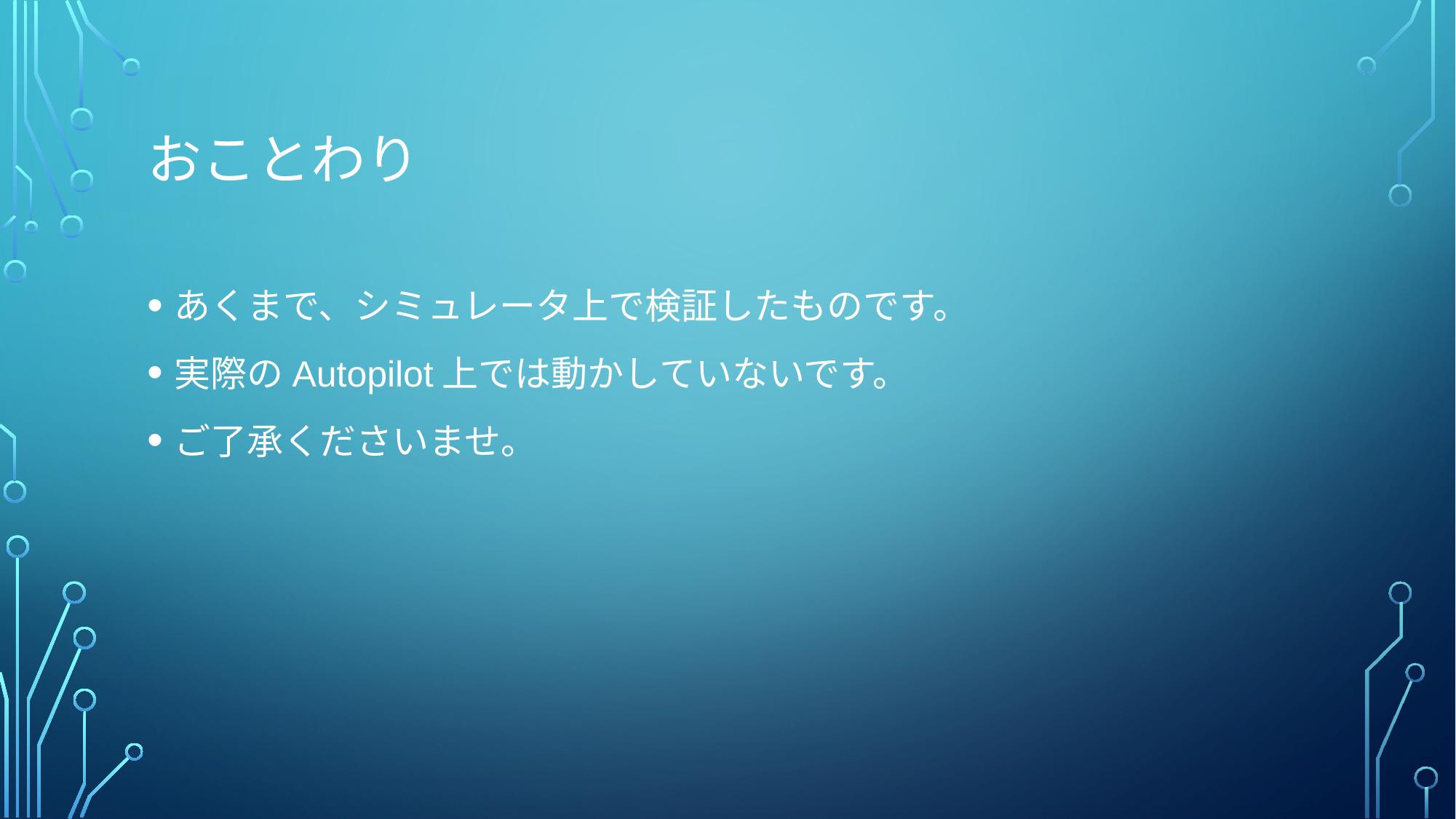

# おことわり
あくまで、シミュレータ上で検証したものです。
実際のAutopilot上では動かしていないです。
ご了承くださいませ。